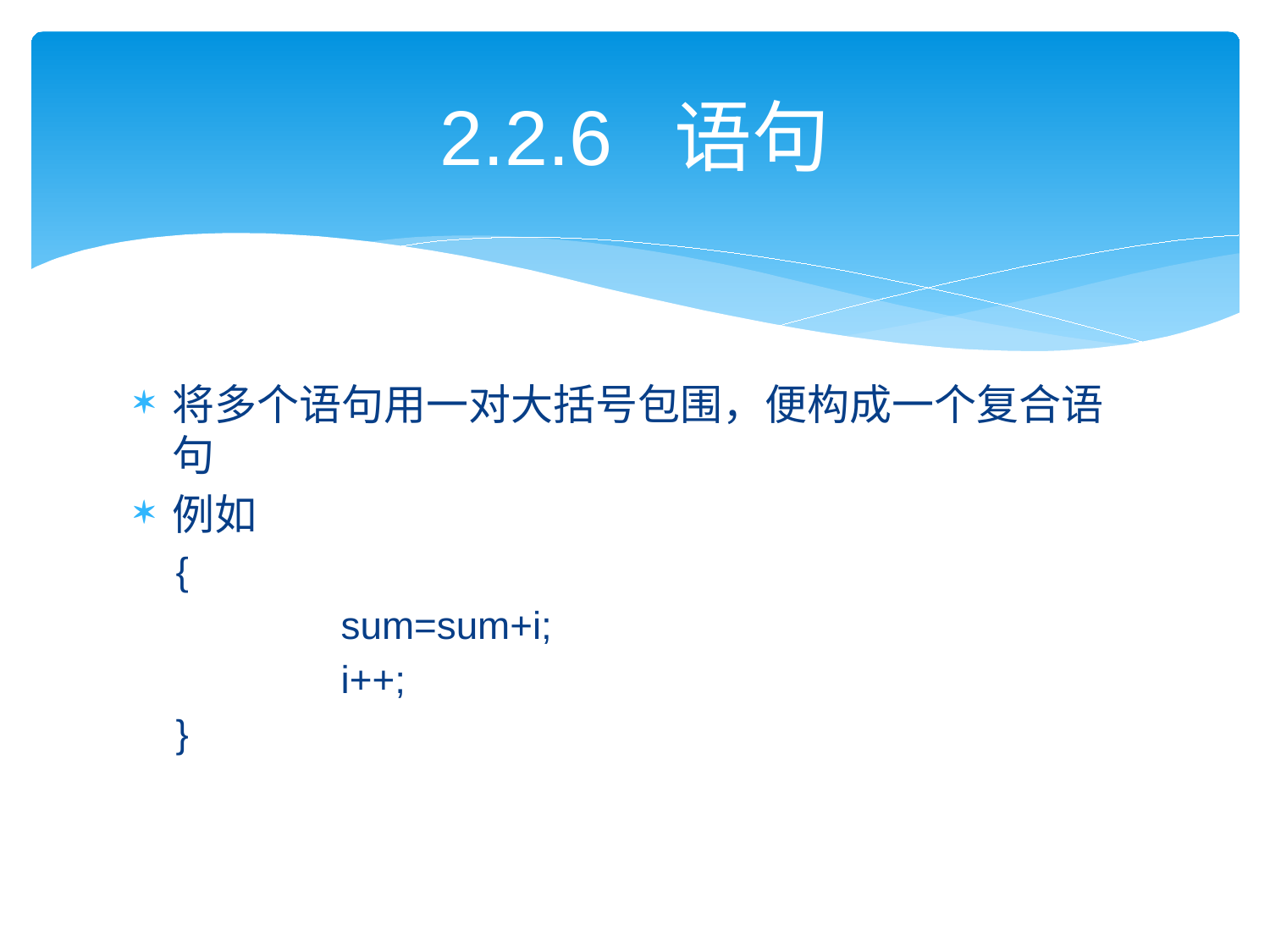

# 2.2.6  语句
将多个语句用一对大括号包围，便构成一个复合语句
例如
{
		sum=sum+i;
		i++;
}